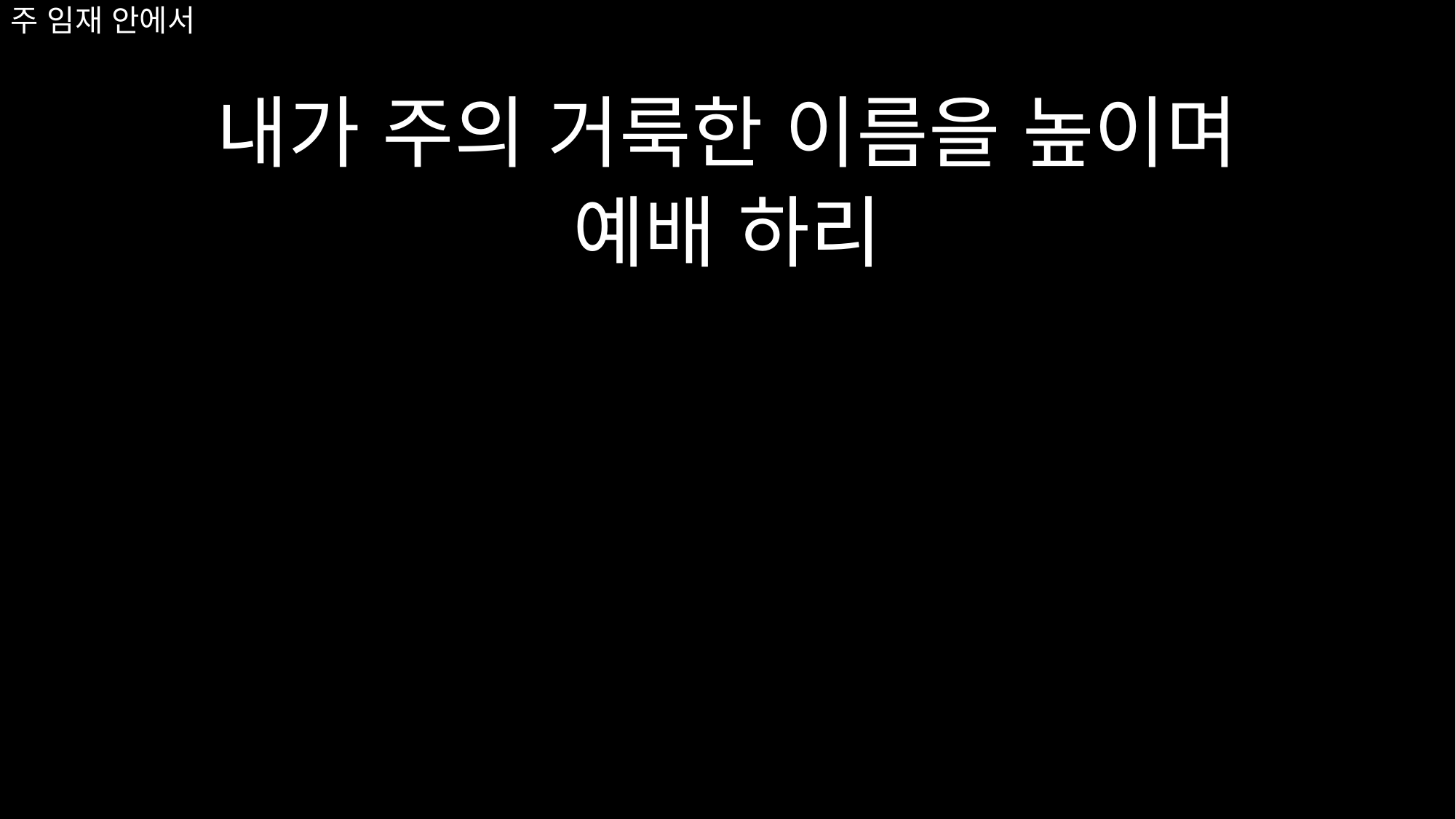

# 주 임재 안에서
내가 주의 거룩한 이름을 높이며
예배 하리